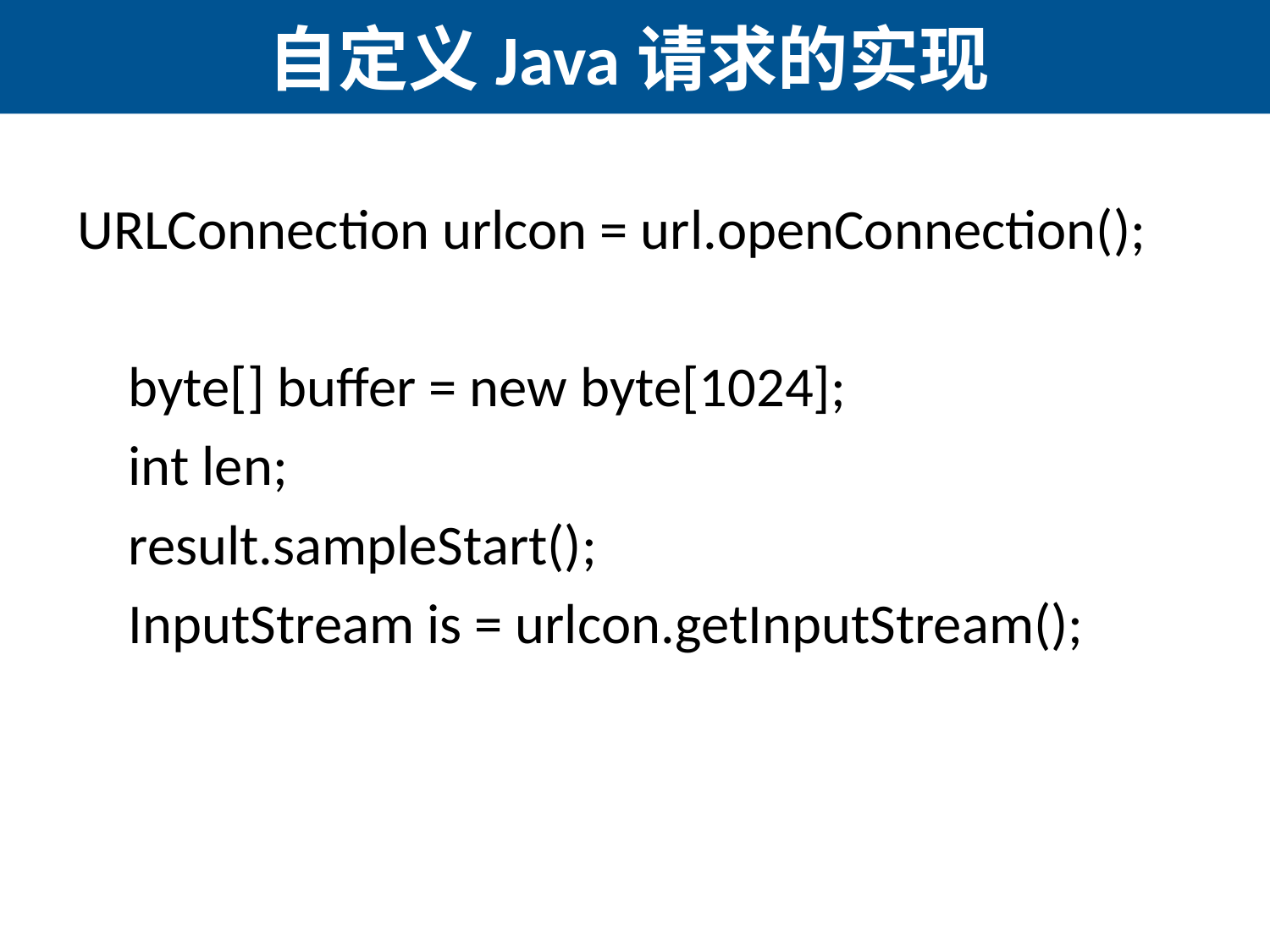

# 自定义Java请求的实现
URLConnection urlcon = url.openConnection();

    byte[] buffer = new byte[1024];
    int len;
    result.sampleStart();
    InputStream is = urlcon.getInputStream();